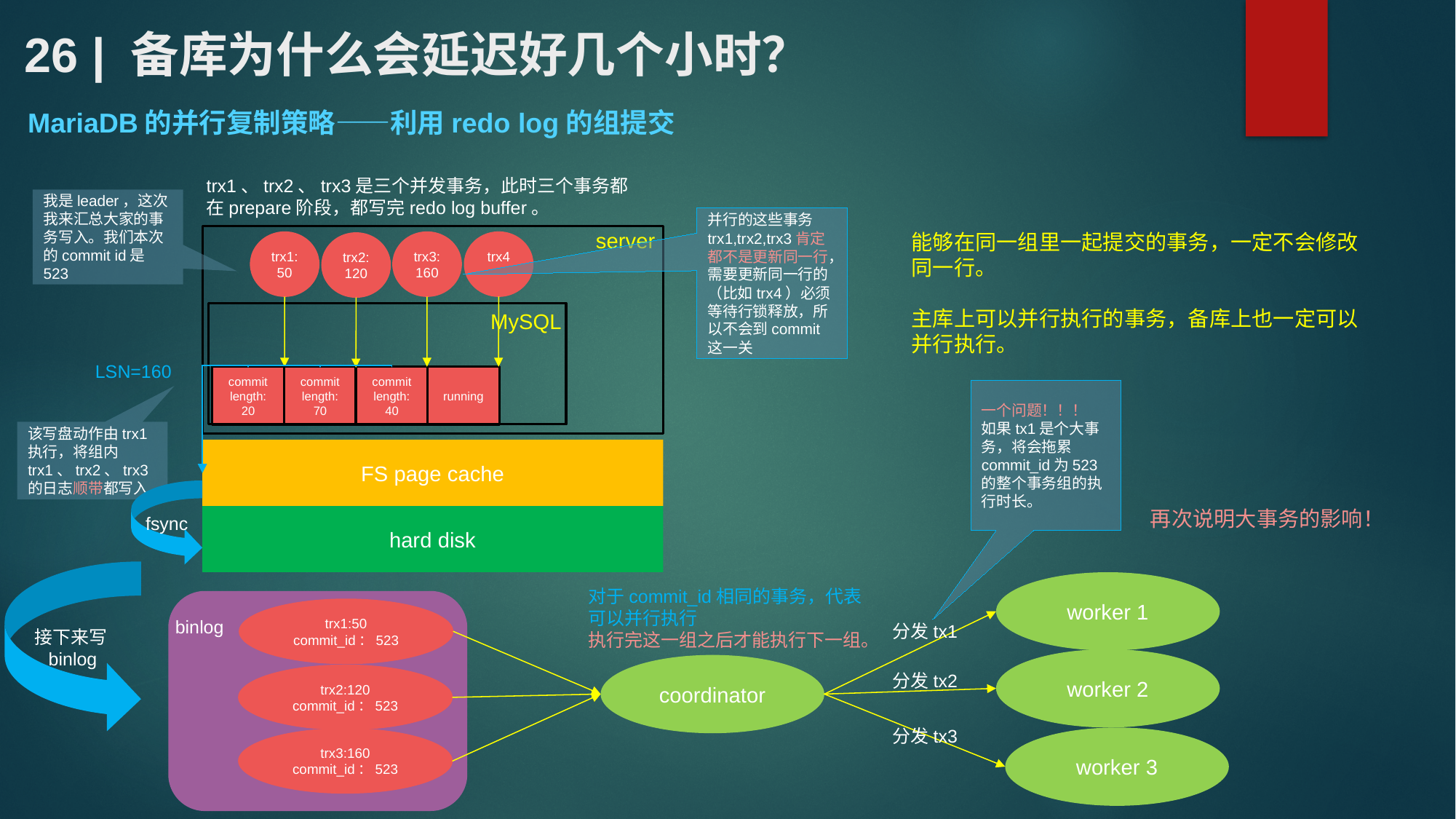

# 26 | 备库为什么会延迟好几个小时？
MariaDB的并行复制策略——利用redo log的组提交
trx1、trx2、trx3是三个并发事务，此时三个事务都在prepare阶段，都写完redo log buffer。
我是leader，这次我来汇总大家的事务写入。我们本次的commit id是523
并行的这些事务trx1,trx2,trx3肯定都不是更新同一行，需要更新同一行的（比如trx4）必须等待行锁释放，所以不会到commit这一关
server
能够在同一组里一起提交的事务，一定不会修改同一行。

主库上可以并行执行的事务，备库上也一定可以并行执行。

trx1:50
trx3:160
trx4

trx2:120

MySQL
LSN=160
commit
length:
20
commit
length:
70
commit
length:
40
running
一个问题！！！
如果tx1是个大事务，将会拖累commit_id为523的整个事务组的执行时长。
该写盘动作由trx1执行，将组内trx1、trx2、trx3的日志顺带都写入
FS page cache
fsync
再次说明大事务的影响！
hard disk
接下来写binlog
worker 1
对于commit_id相同的事务，代表可以并行执行
执行完这一组之后才能执行下一组。

trx1:50
commit_id：523
binlog
分发tx1
worker 2
coordinator
分发tx2
trx2:120
commit_id：523
分发tx3
worker 3
trx3:160
commit_id：523